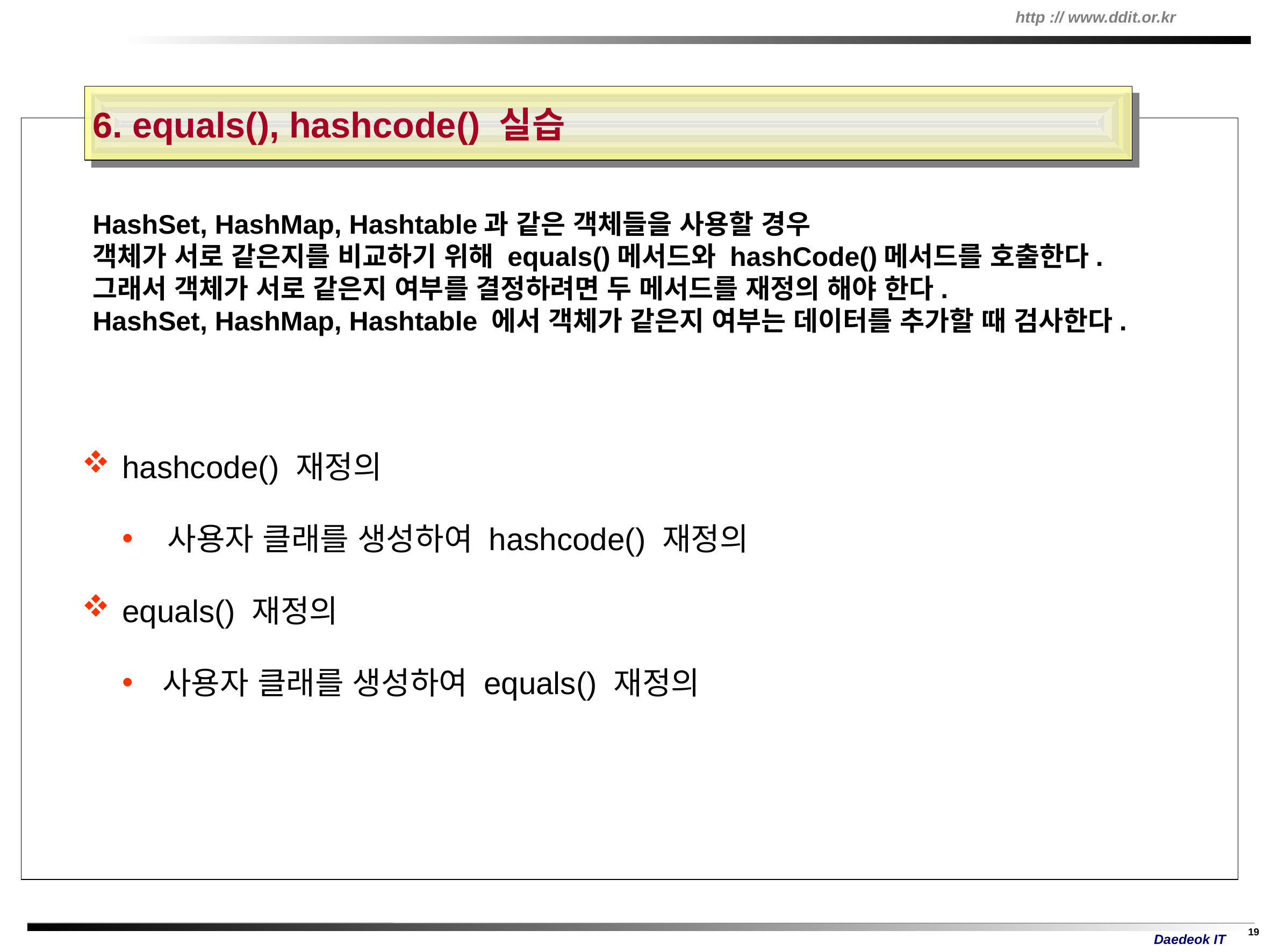

6. equals(), hashcode() 실습

HashSet, HashMap, Hashtable과 같은 객체들을 사용할 경우
객체가 서로 같은지를 비교하기 위해 equals()메서드와 hashCode()메서드를 호출한다.
그래서 객체가 서로 같은지 여부를 결정하려면 두 메서드를 재정의 해야 한다.
HashSet, HashMap, Hashtable 에서 객체가 같은지 여부는 데이터를 추가할 때 검사한다.
hashcode() 재정의
사용자 클래를 생성하여 hashcode() 재정의
equals() 재정의
사용자 클래를 생성하여 equals() 재정의